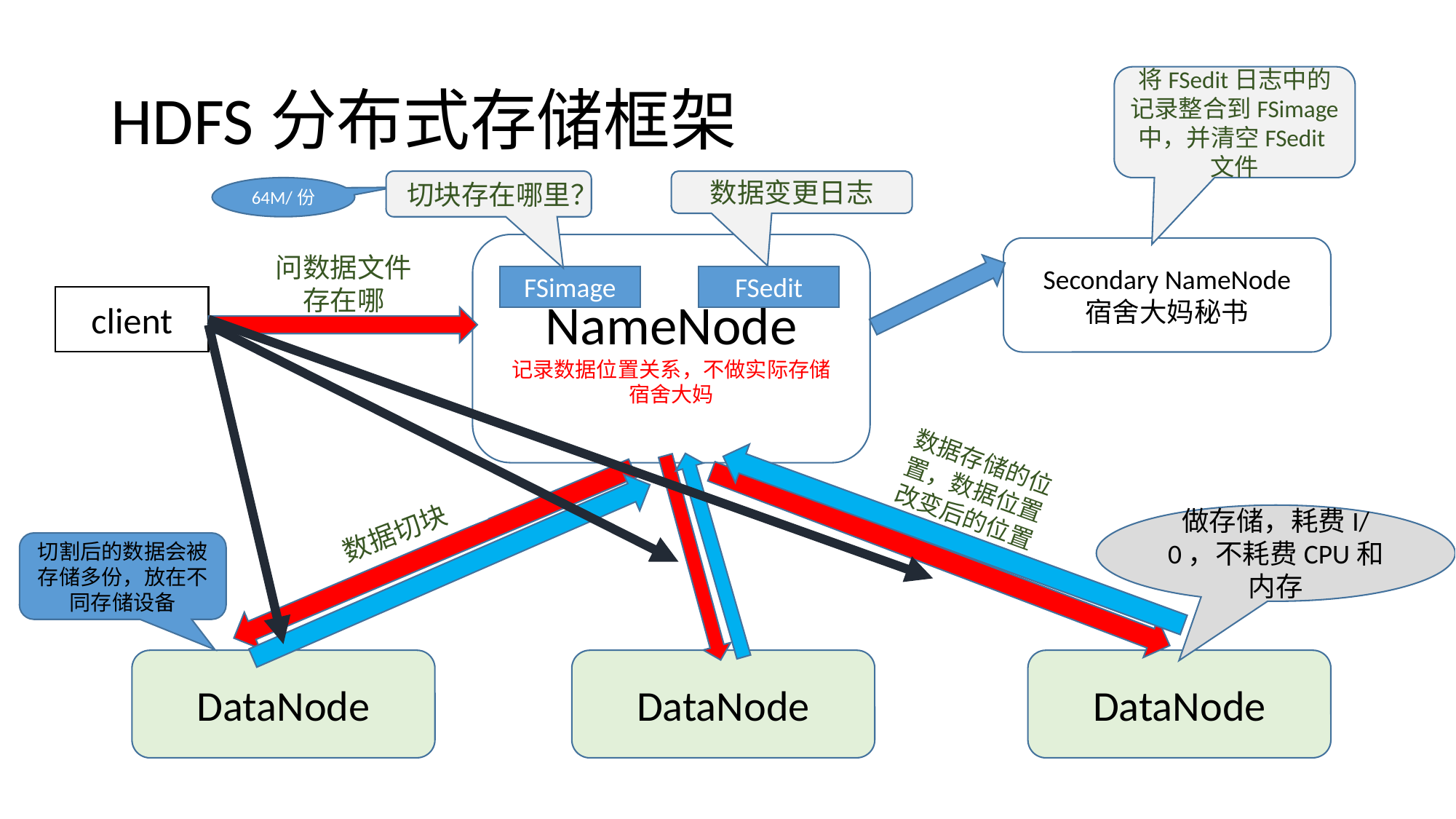

# HDFS分布式存储框架
将FSedit日志中的记录整合到FSimage中，并清空FSedit文件
切块存在哪里？
数据变更日志
64M/份
NameNode
记录数据位置关系，不做实际存储
宿舍大妈
Secondary NameNode
宿舍大妈秘书
问数据文件存在哪
FSimage
FSedit

client

数据存储的位置，数据位置改变后的位置
做存储，耗费I/0，不耗费CPU和内存
数据切块

切割后的数据会被存储多份，放在不同存储设备

DataNode
DataNode
DataNode